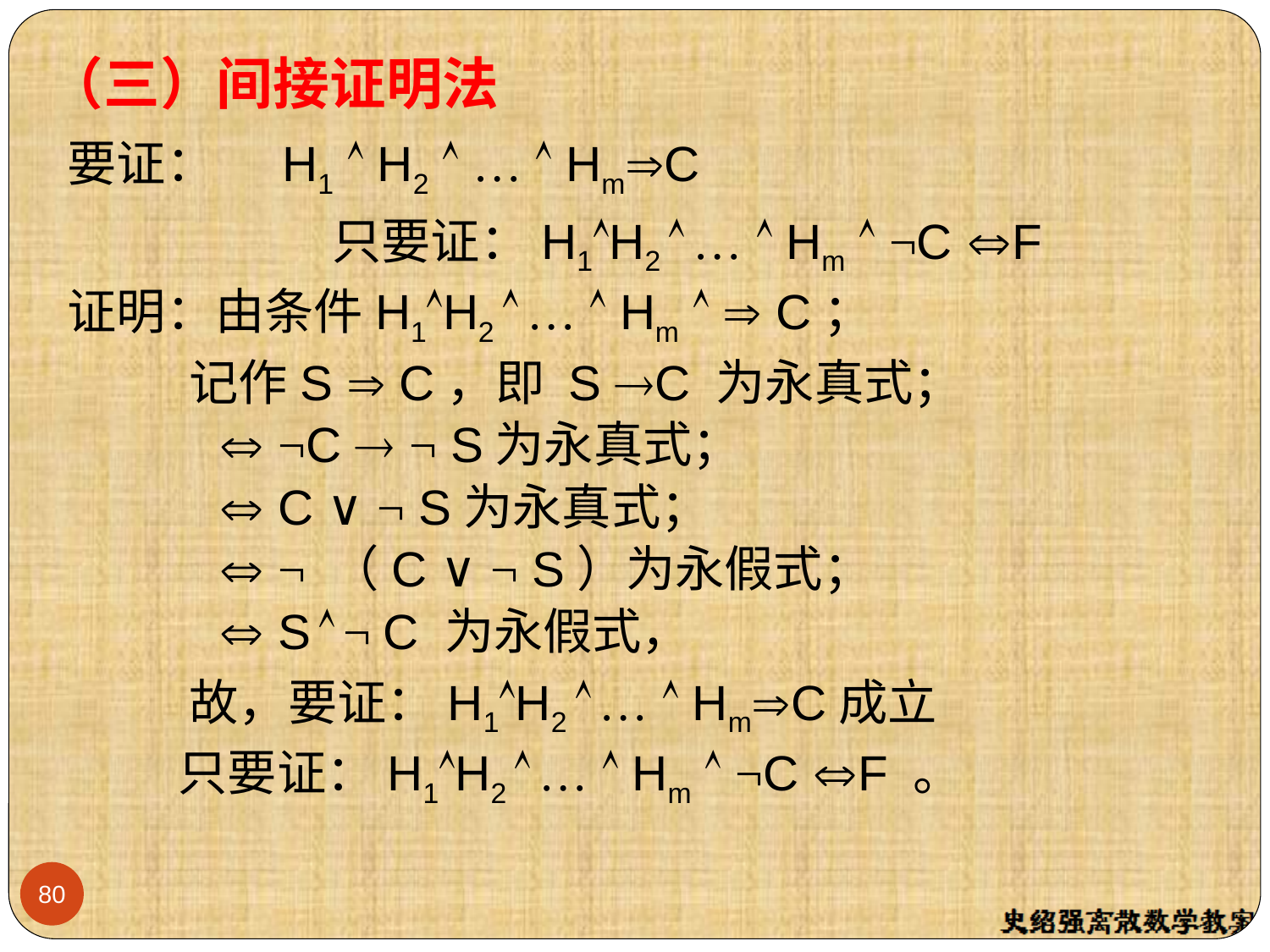

（三）间接证明法
要证：     H1 ∧ H2 ∧ … ∧ Hm⇒C
                       只要证：H1∧H2 ∧ … ∧ Hm ∧ ¬C ⇔F
证明：由条件H1∧H2 ∧ … ∧ Hm ∧ ⇒ C；
          记作S ⇒ C，即 S →C 为永真式；
           ⇔ ¬C → ¬ S为永真式；
           ⇔ C ∨ ¬ S为永真式；
           ⇔ ¬ （C ∨ ¬ S）为永假式；
           ⇔ S ∧ ¬ C 为永假式，
          故，要证：H1∧H2 ∧ … ∧ Hm⇒C成立
         只要证：H1∧H2 ∧ … ∧ Hm ∧ ¬C ⇔F 。

80